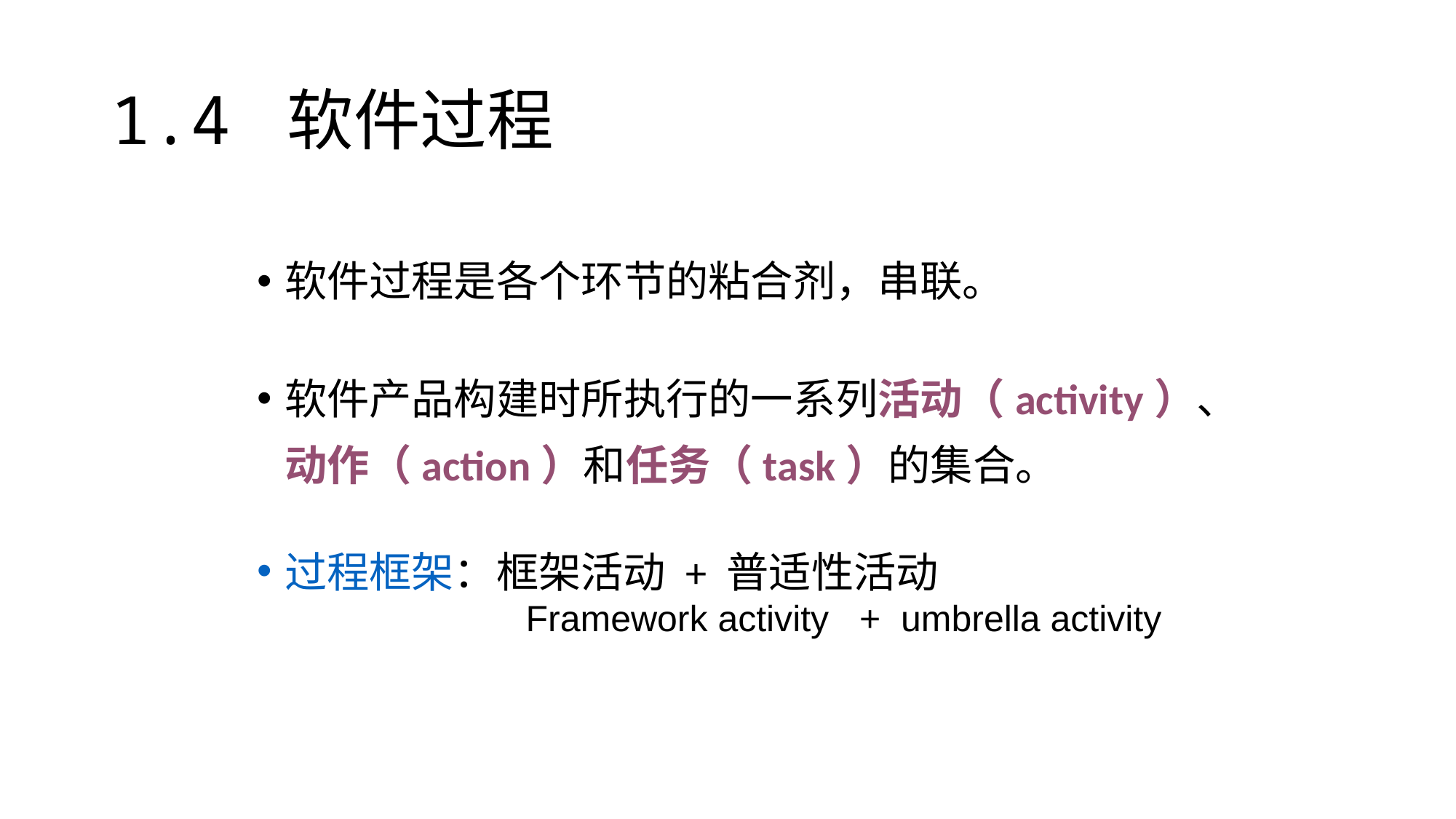

# 1.4 软件过程
软件过程是各个环节的粘合剂，串联。

软件产品构建时所执行的一系列活动（activity）、动作（action）和任务（task）的集合。
过程框架：框架活动 + 普适性活动
Framework activity   +  umbrella activity